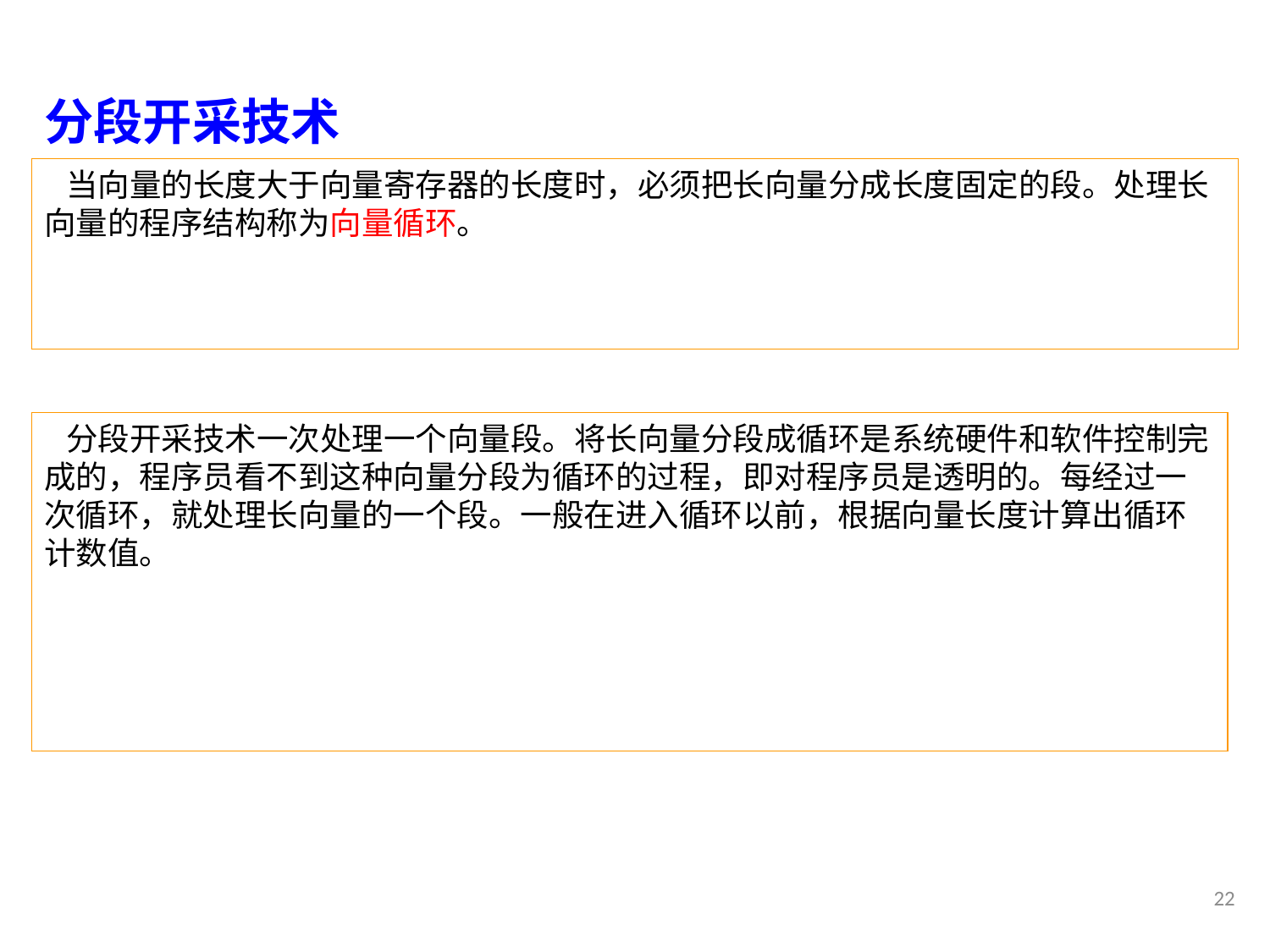

分段开采技术
  当向量的长度大于向量寄存器的长度时，必须把长向量分成长度固定的段。处理长向量的程序结构称为向量循环。
  分段开采技术一次处理一个向量段。将长向量分段成循环是系统硬件和软件控制完成的，程序员看不到这种向量分段为循环的过程，即对程序员是透明的。每经过一次循环，就处理长向量的一个段。一般在进入循环以前，根据向量长度计算出循环计数值。
22